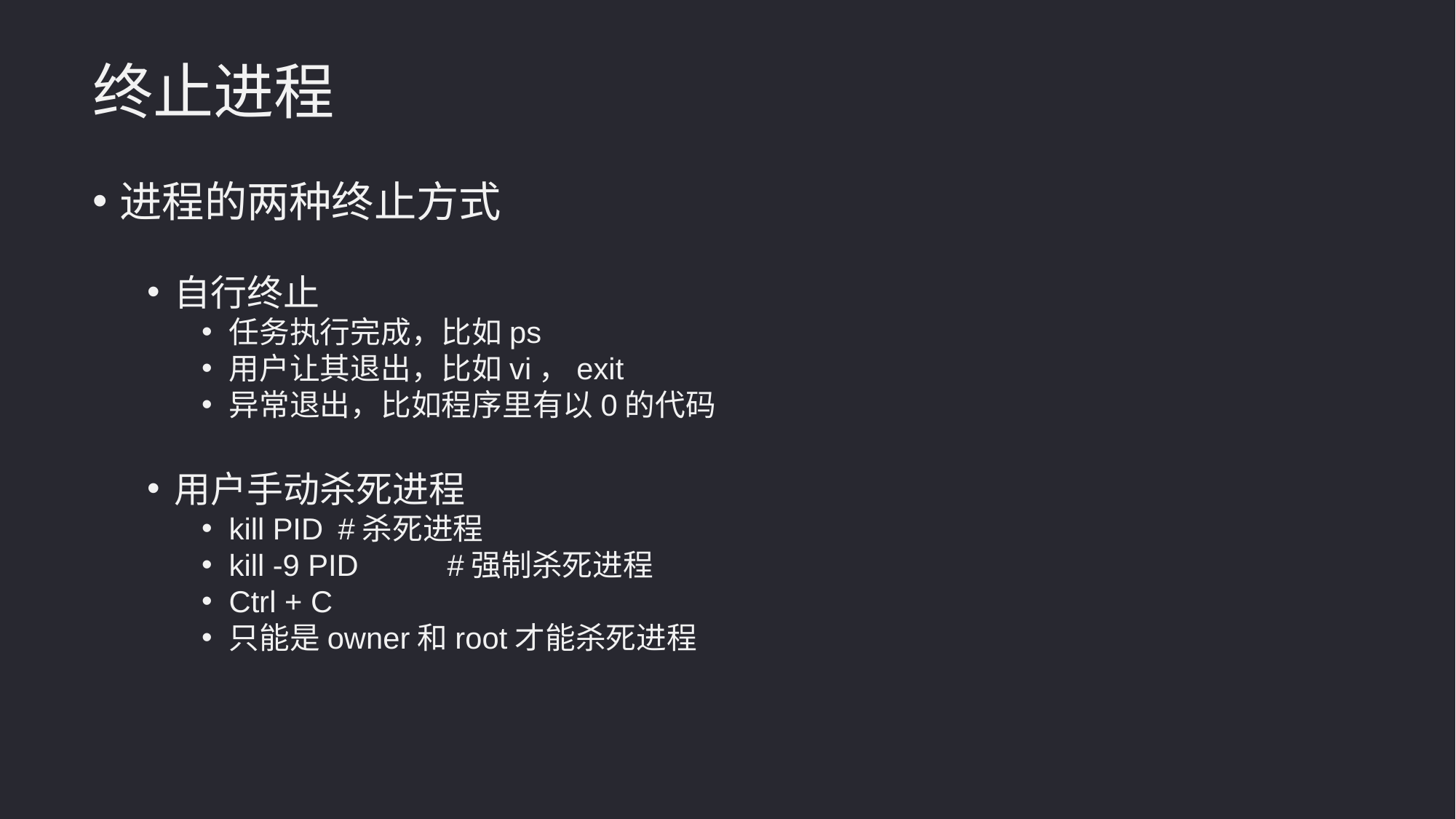

终止进程
进程的两种终止方式

自行终止
任务执行完成，比如ps
用户让其退出，比如vi，exit
异常退出，比如程序里有以0的代码

用户手动杀死进程
kill PID	#杀死进程
kill -9 PID	#强制杀死进程
Ctrl + C
只能是owner和root才能杀死进程